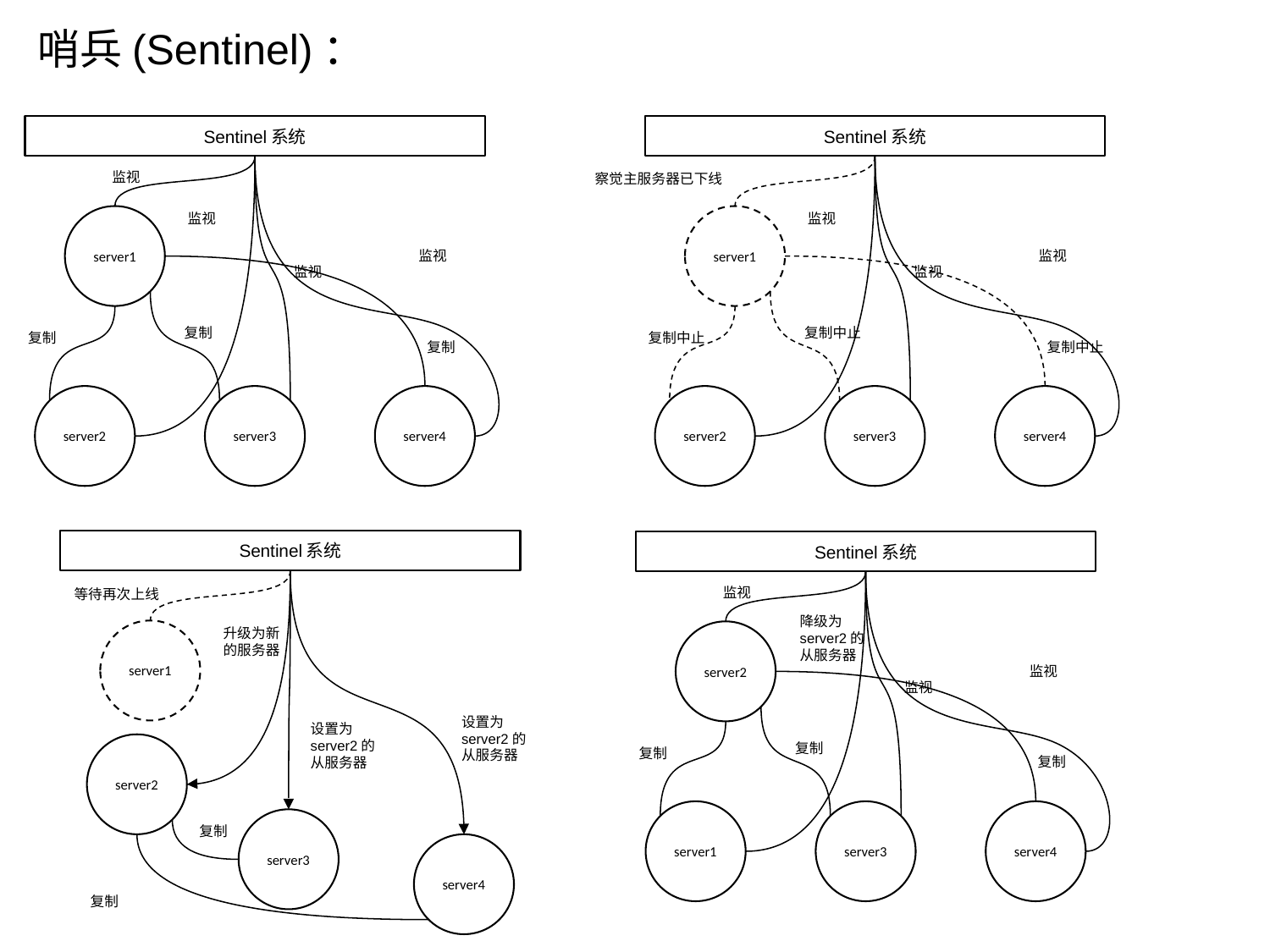

哨兵(Sentinel)：
Sentinel系统
Sentinel系统
监视
察觉主服务器已下线
监视
监视
server1
server1
监视
监视
监视
监视
复制
复制中止
复制
复制中止
复制
复制中止
server2
server3
server4
server2
server3
server4
Sentinel系统
Sentinel系统
监视
等待再次上线
降级为server2的从服务器
升级为新的服务器
server1
server2
监视
监视
设置为server2的从服务器
设置为server2的从服务器
复制
server2
复制
复制
server1
server3
server4
server3
复制
server4
复制